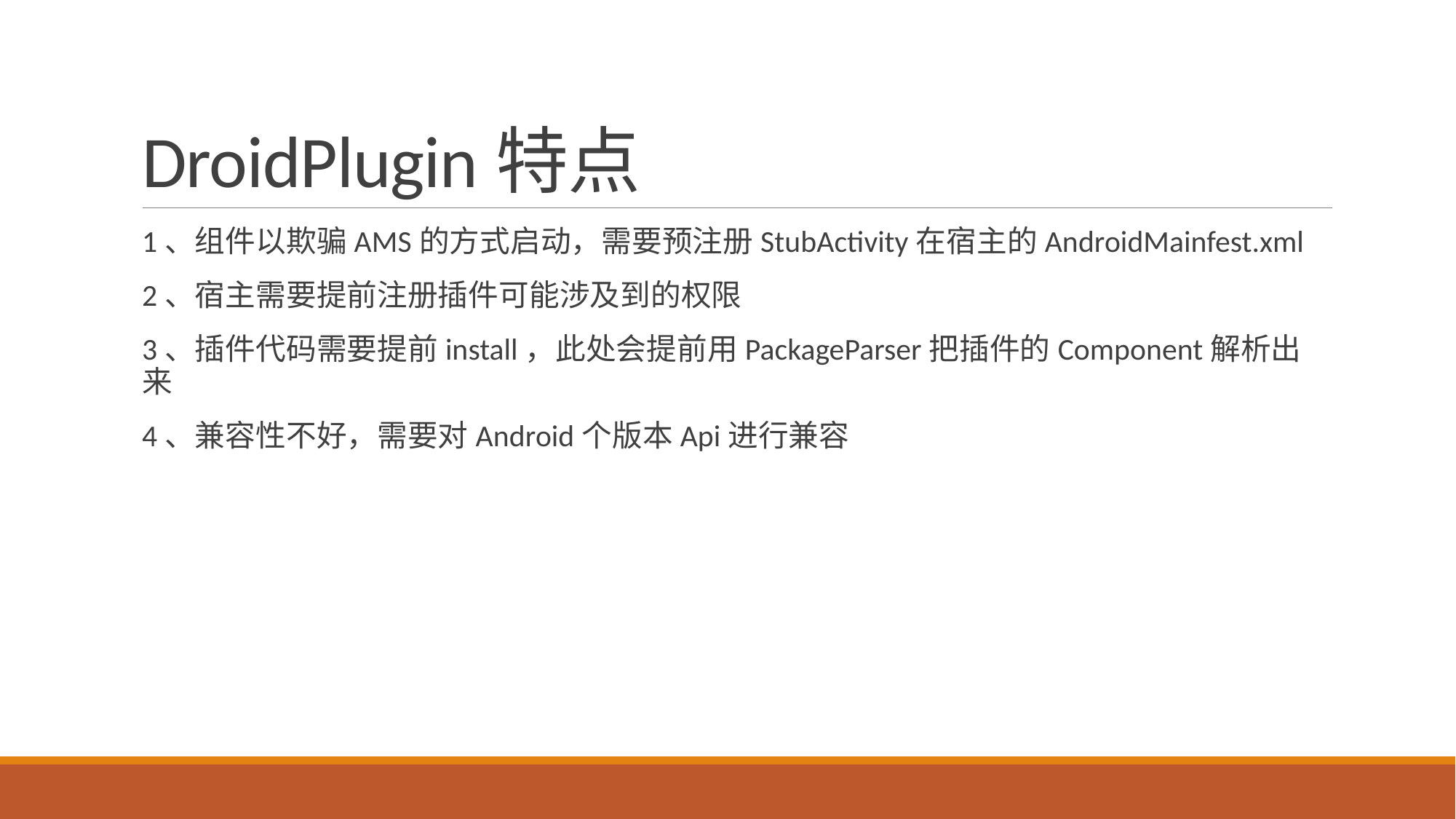

# DroidPlugin特点
1、组件以欺骗AMS的方式启动，需要预注册StubActivity在宿主的AndroidMainfest.xml
2、宿主需要提前注册插件可能涉及到的权限
3、插件代码需要提前install，此处会提前用PackageParser把插件的Component解析出来
4、兼容性不好，需要对Android个版本Api进行兼容